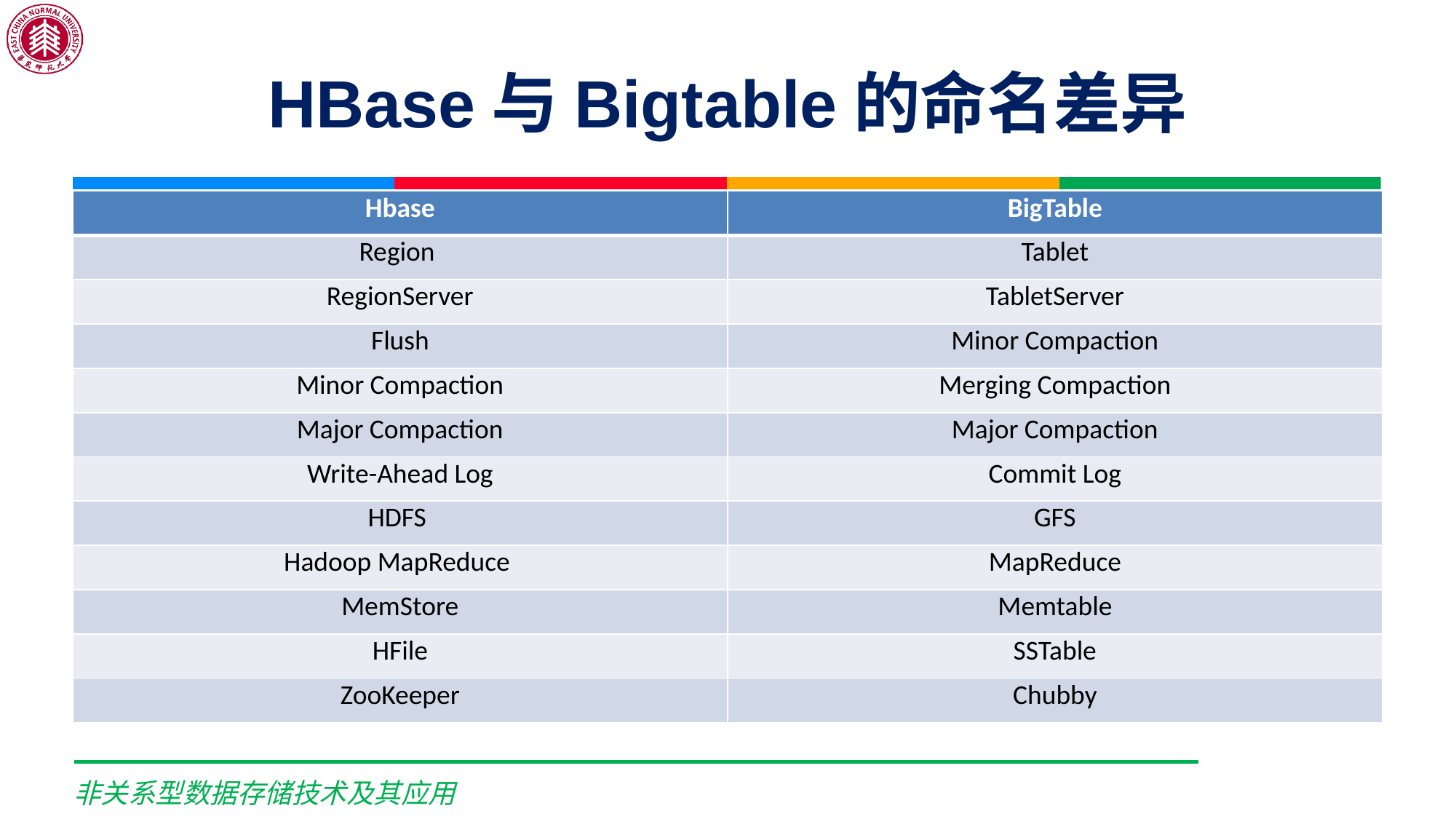

# HBase与Bigtable的命名差异
| Hbase | BigTable |
| --- | --- |
| Region | Tablet |
| RegionServer | TabletServer |
| Flush | Minor Compaction |
| Minor Compaction | Merging Compaction |
| Major Compaction | Major Compaction |
| Write-Ahead Log | Commit Log |
| HDFS | GFS |
| Hadoop MapReduce | MapReduce |
| MemStore | Memtable |
| HFile | SSTable |
| ZooKeeper | Chubby |